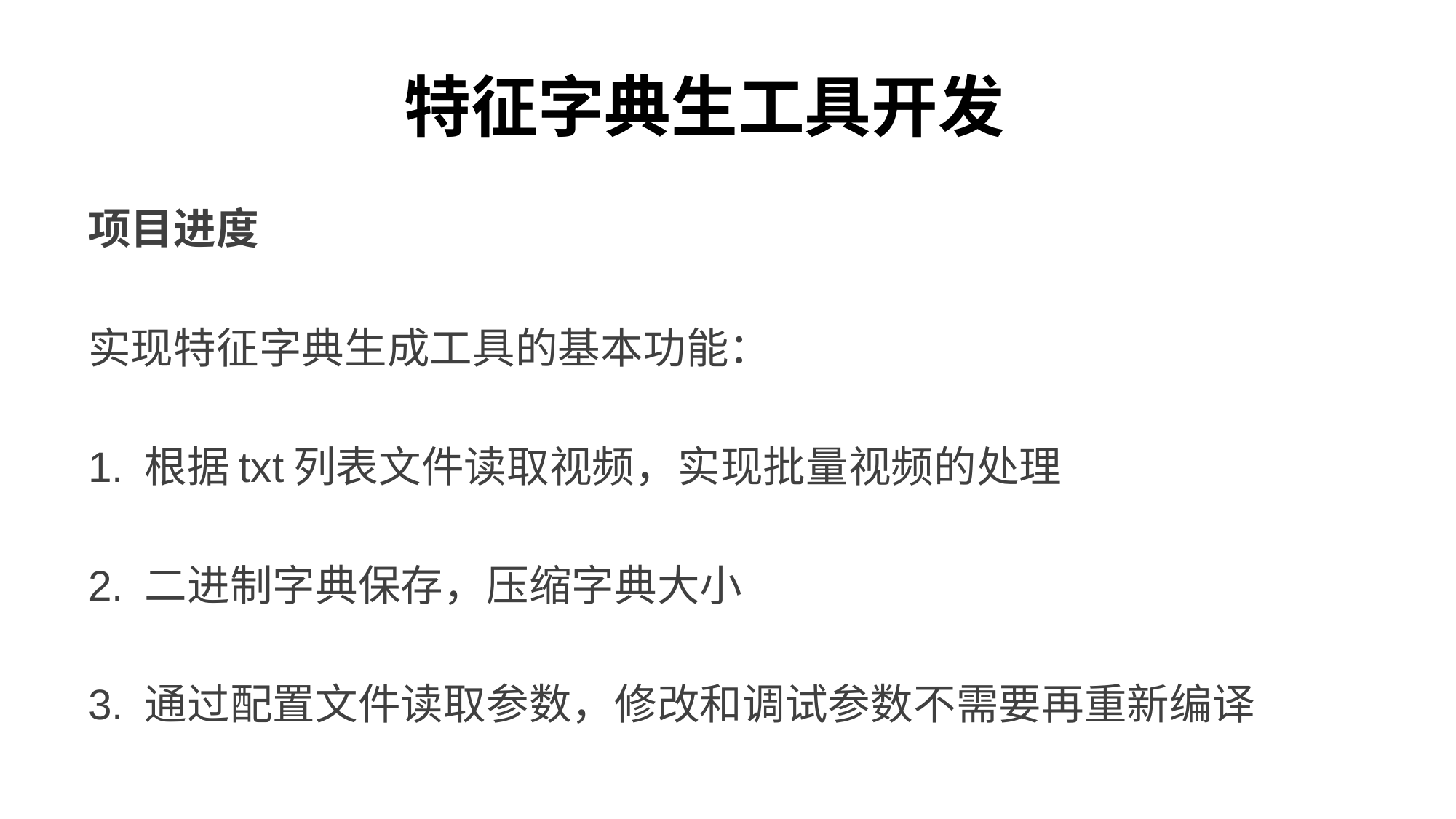

# 特征字典生工具开发
项目进度

实现特征字典生成工具的基本功能：

1. 根据txt列表文件读取视频，实现批量视频的处理

2. 二进制字典保存，压缩字典大小

3. 通过配置文件读取参数，修改和调试参数不需要再重新编译